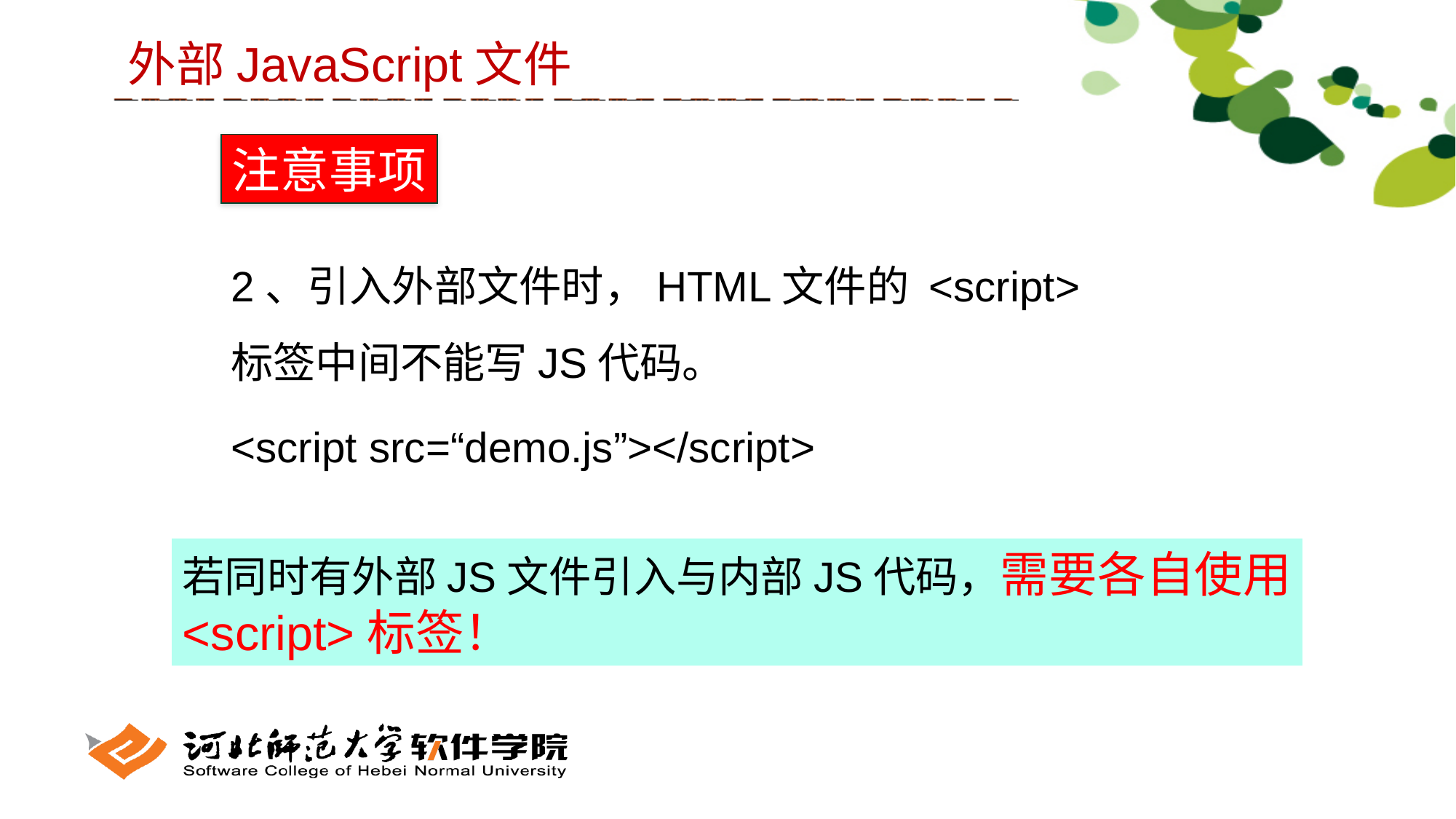

外部JavaScript文件

注意事项
2、引入外部文件时，HTML文件的 <script>标签中间不能写JS代码。
<script src=“demo.js”></script>
若同时有外部JS文件引入与内部JS代码，需要各自使用
<script>标签！